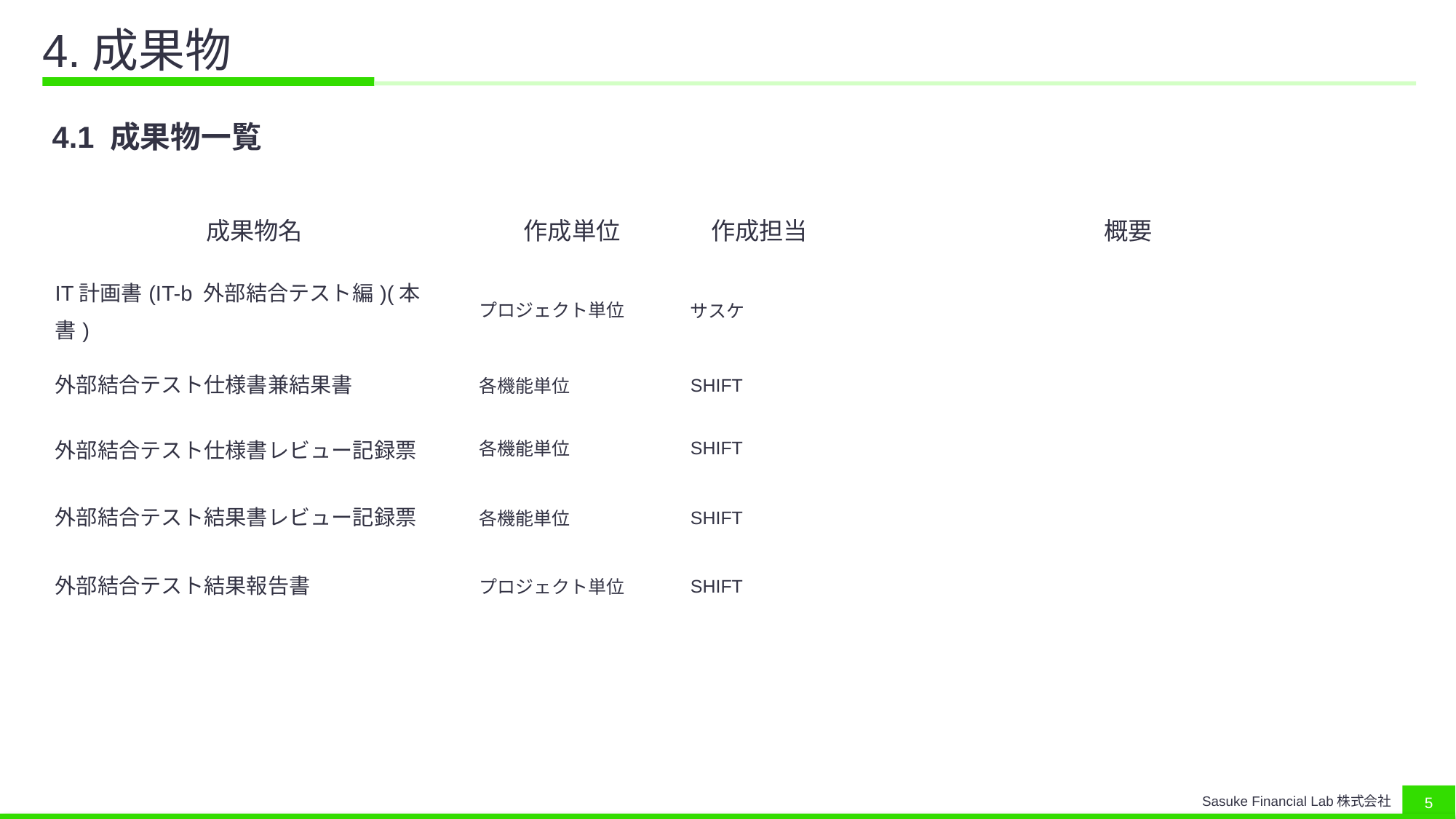

# 4.成果物

4.1 成果物一覧

| 成果物名 | 作成単位 | 作成担当 | 概要 |
| --- | --- | --- | --- |
| IT計画書(IT-b 外部結合テスト編)(本書) | プロジェクト単位 | サスケ |  |
| 外部結合テスト仕様書兼結果書 | 各機能単位 | SHIFT |  |
| 外部結合テスト仕様書レビュー記録票 | 各機能単位 | SHIFT |  |
| 外部結合テスト結果書レビュー記録票 | 各機能単位 | SHIFT |  |
| 外部結合テスト結果報告書 | プロジェクト単位 | SHIFT |  |
5
Sasuke Financial Lab株式会社